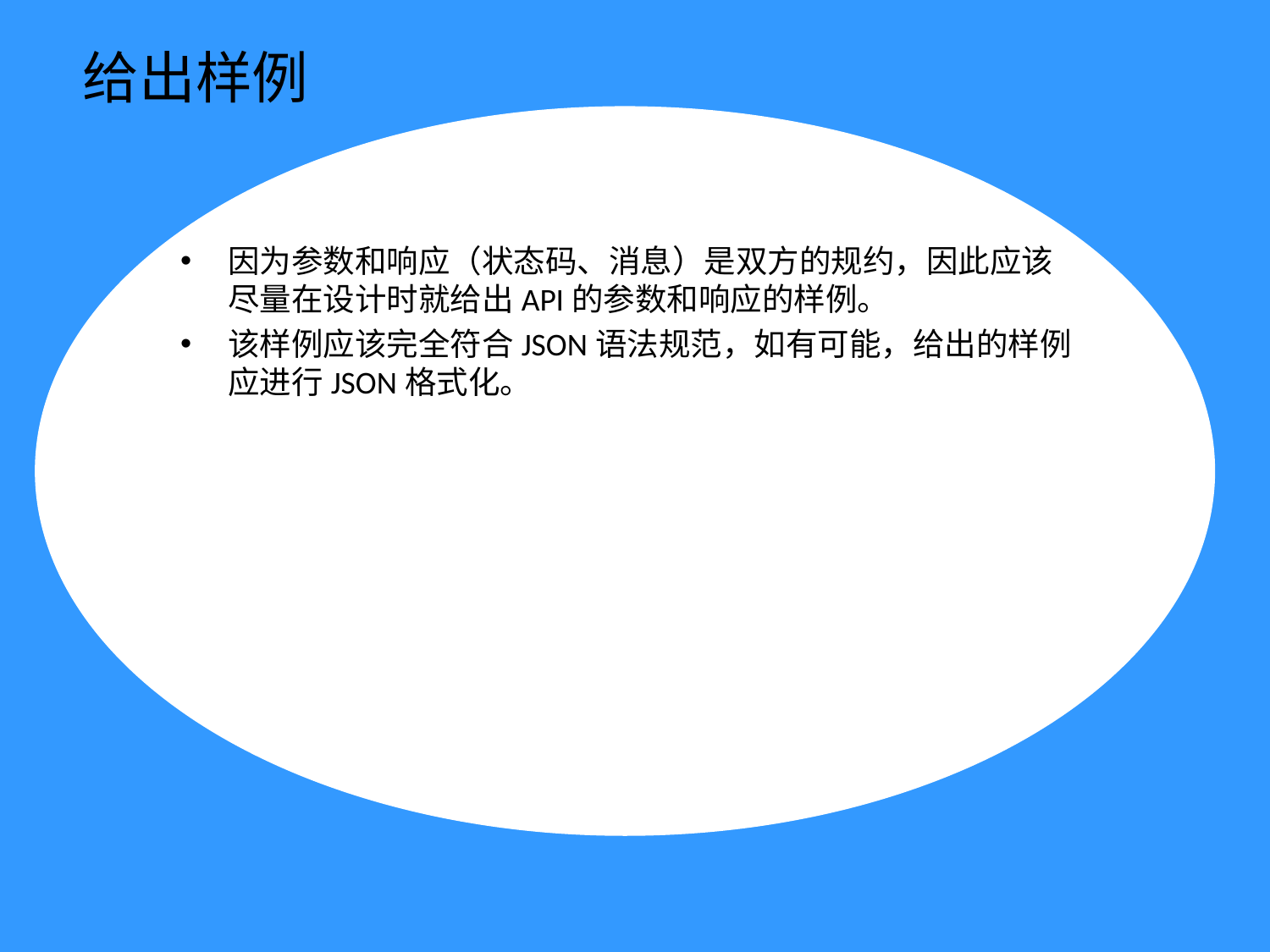

# 给出样例
因为参数和响应（状态码、消息）是双方的规约，因此应该尽量在设计时就给出API的参数和响应的样例。
该样例应该完全符合JSON语法规范，如有可能，给出的样例应进行JSON格式化。